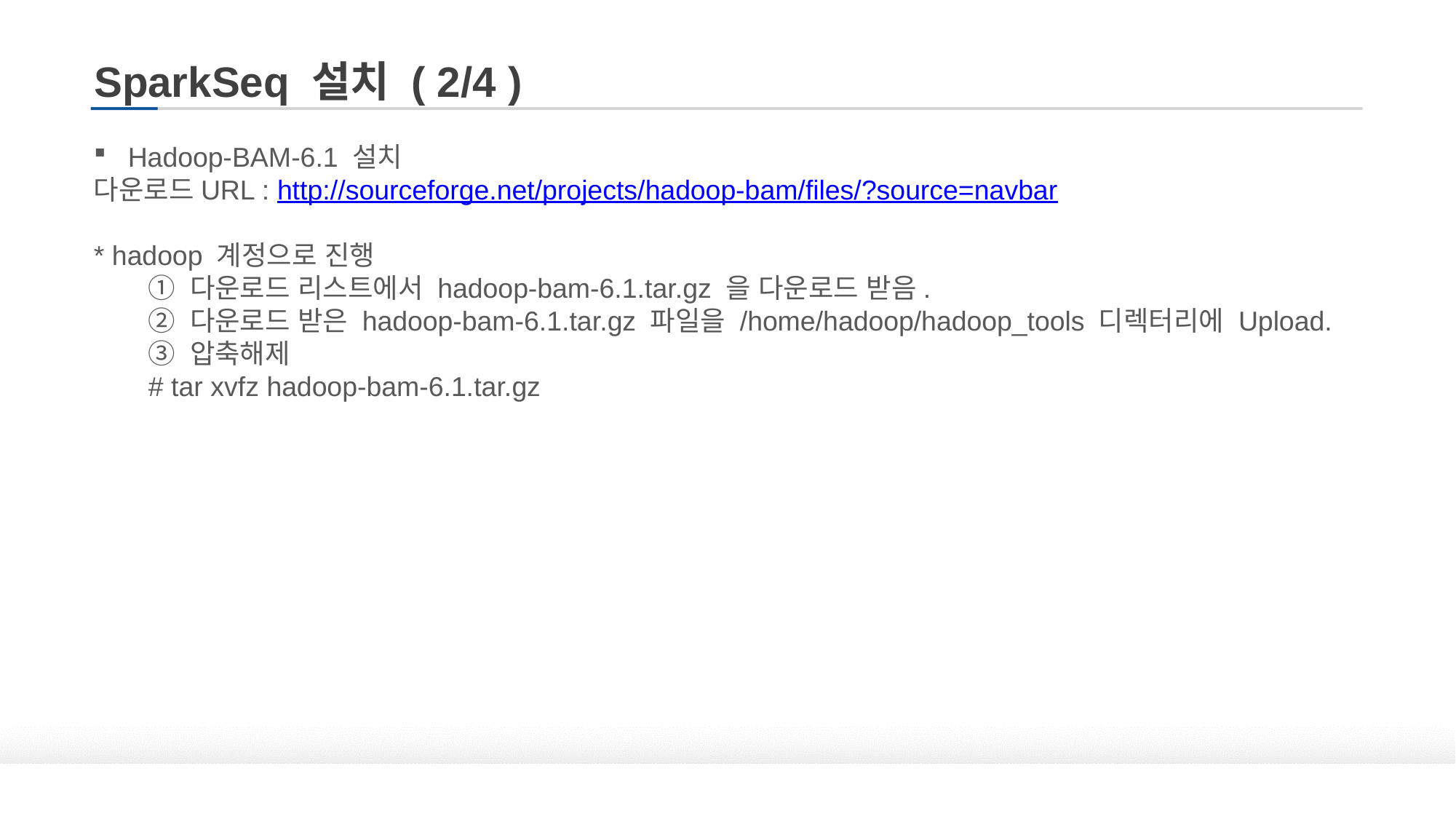

# SparkSeq 설치 ( 2/4 )
Hadoop-BAM-6.1 설치
다운로드URL : http://sourceforge.net/projects/hadoop-bam/files/?source=navbar

* hadoop 계정으로 진행
① 다운로드 리스트에서 hadoop-bam-6.1.tar.gz 을 다운로드 받음.
② 다운로드 받은 hadoop-bam-6.1.tar.gz 파일을 /home/hadoop/hadoop_tools 디렉터리에 Upload.
③ 압축해제
# tar xvfz hadoop-bam-6.1.tar.gz